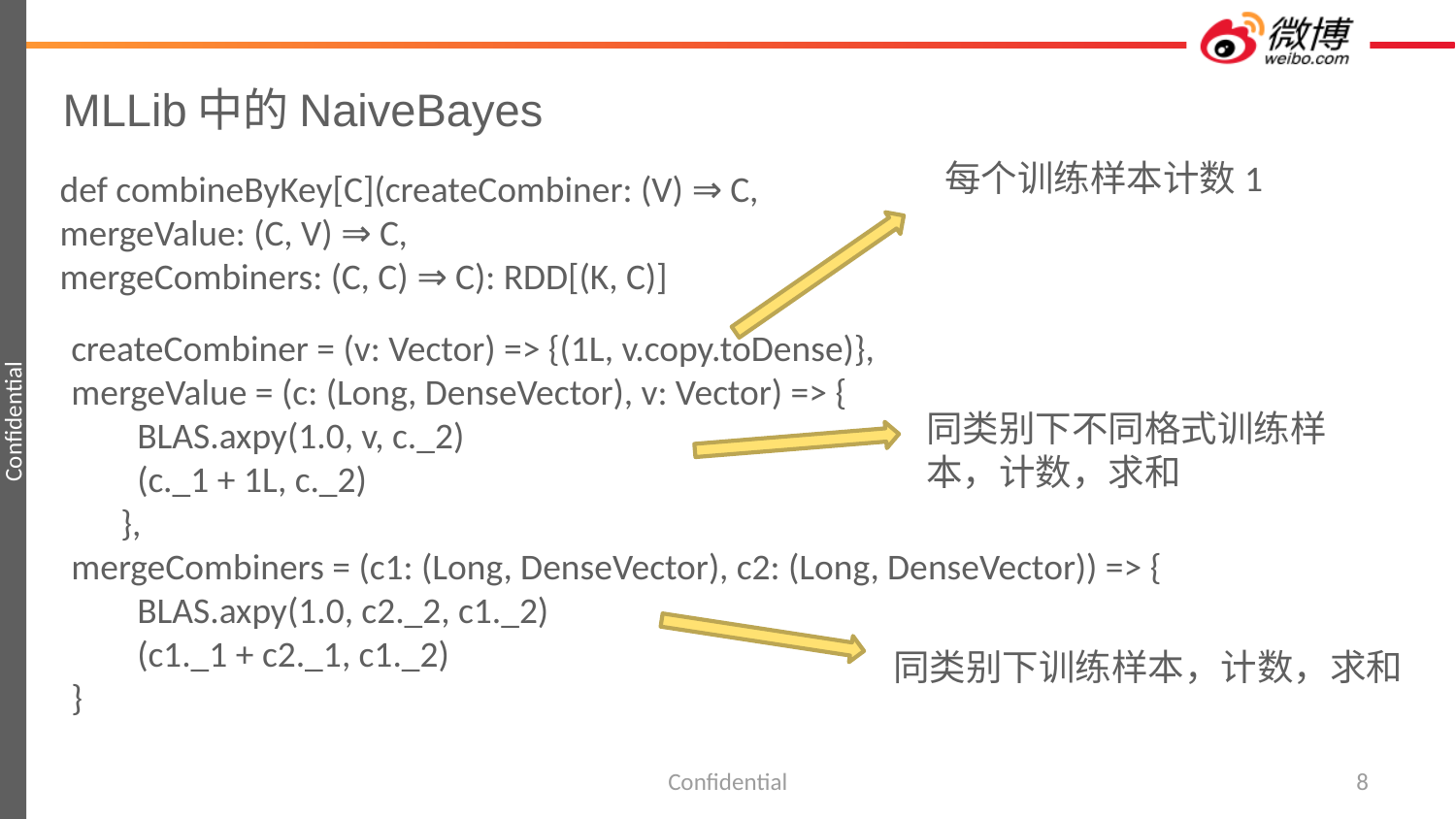

# MLLib中的NaiveBayes
每个训练样本计数1
def combineByKey[C](createCombiner: (V) ⇒ C,
mergeValue: (C, V) ⇒ C,
mergeCombiners: (C, C) ⇒ C): RDD[(K, C)]

createCombiner = (v: Vector) => {(1L, v.copy.toDense)},
mergeValue = (c: (Long, DenseVector), v: Vector) => {
        BLAS.axpy(1.0, v, c._2)
        (c._1 + 1L, c._2)
      },
mergeCombiners = (c1: (Long, DenseVector), c2: (Long, DenseVector)) => {
        BLAS.axpy(1.0, c2._2, c1._2)
        (c1._1 + c2._1, c1._2)
}
同类别下不同格式训练样本，计数，求和

同类别下训练样本，计数，求和
Confidential
8